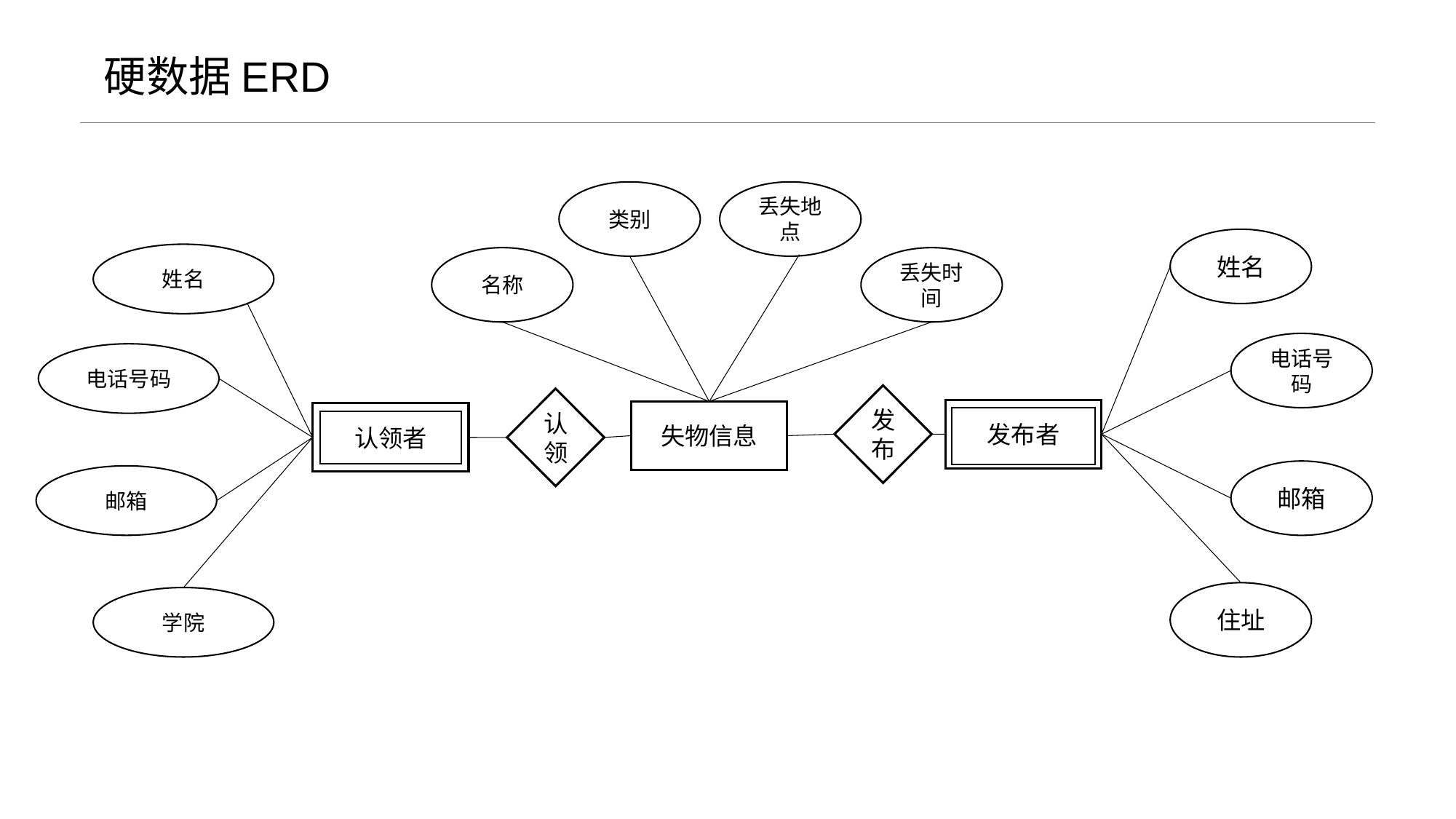

硬数据ERD
类别
丢失地点
姓名
姓名
名称
丢失时间
电话号码
电话号码
发布
认领
发布者
失物信息
认领者

邮箱
邮箱
住址
学院